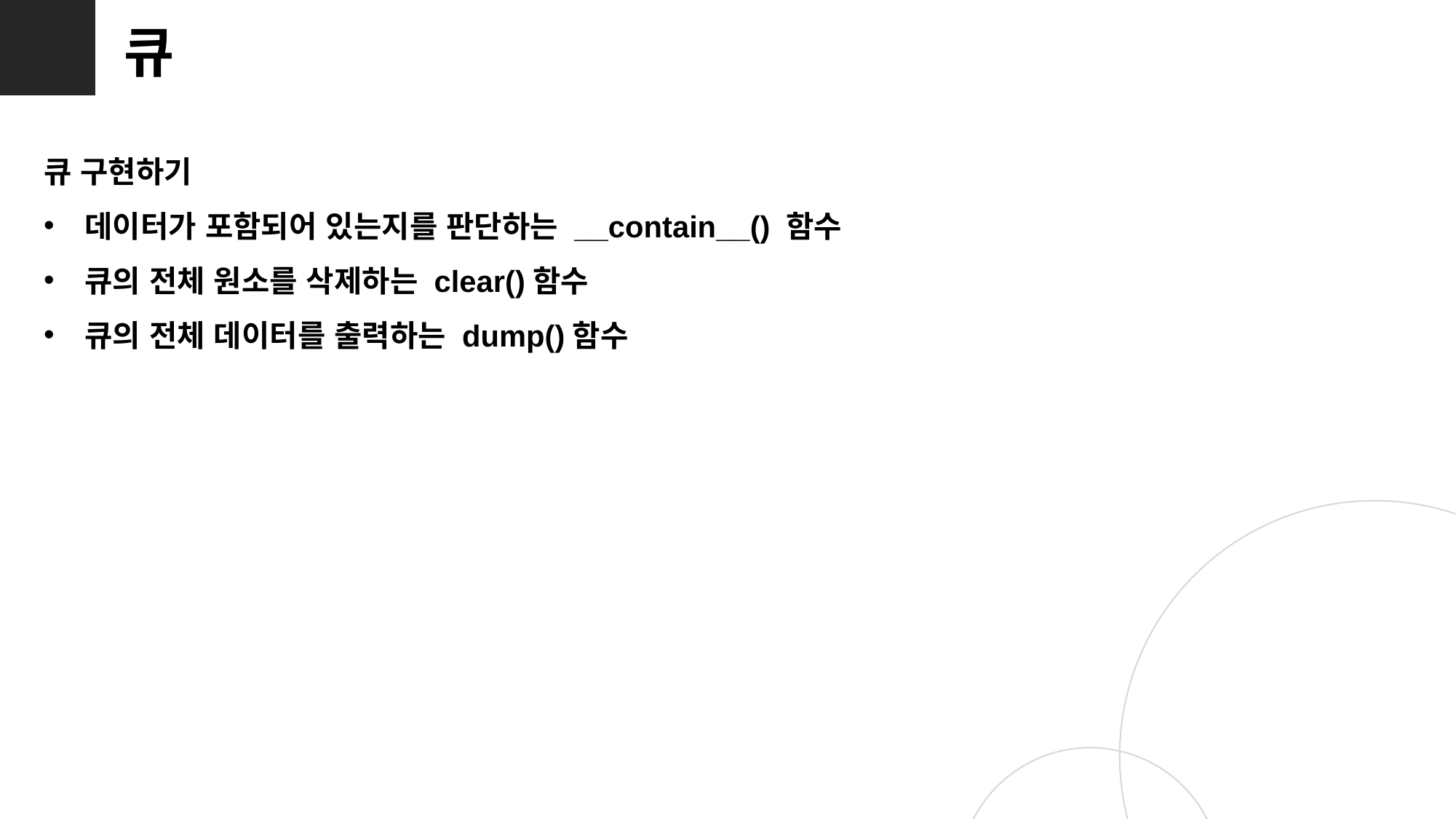

큐
큐 구현하기
데이터가 포함되어 있는지를 판단하는 __contain__() 함수
큐의 전체 원소를 삭제하는 clear()함수
큐의 전체 데이터를 출력하는 dump()함수